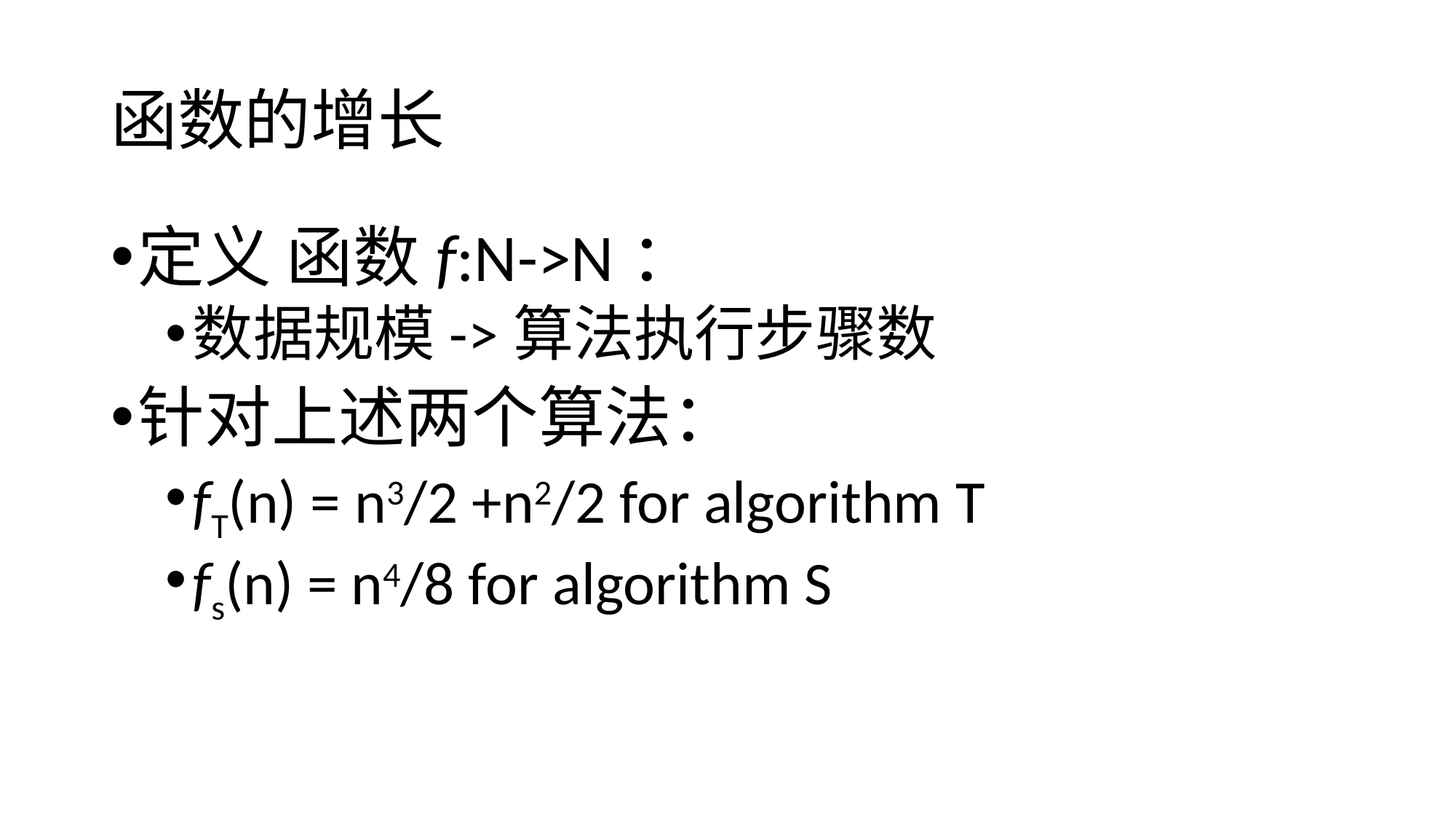

# 函数的增长
定义 函数f:N->N：
数据规模->算法执行步骤数
针对上述两个算法：
fT(n) = n3/2 +n2/2 for algorithm T
fs(n) = n4/8 for algorithm S